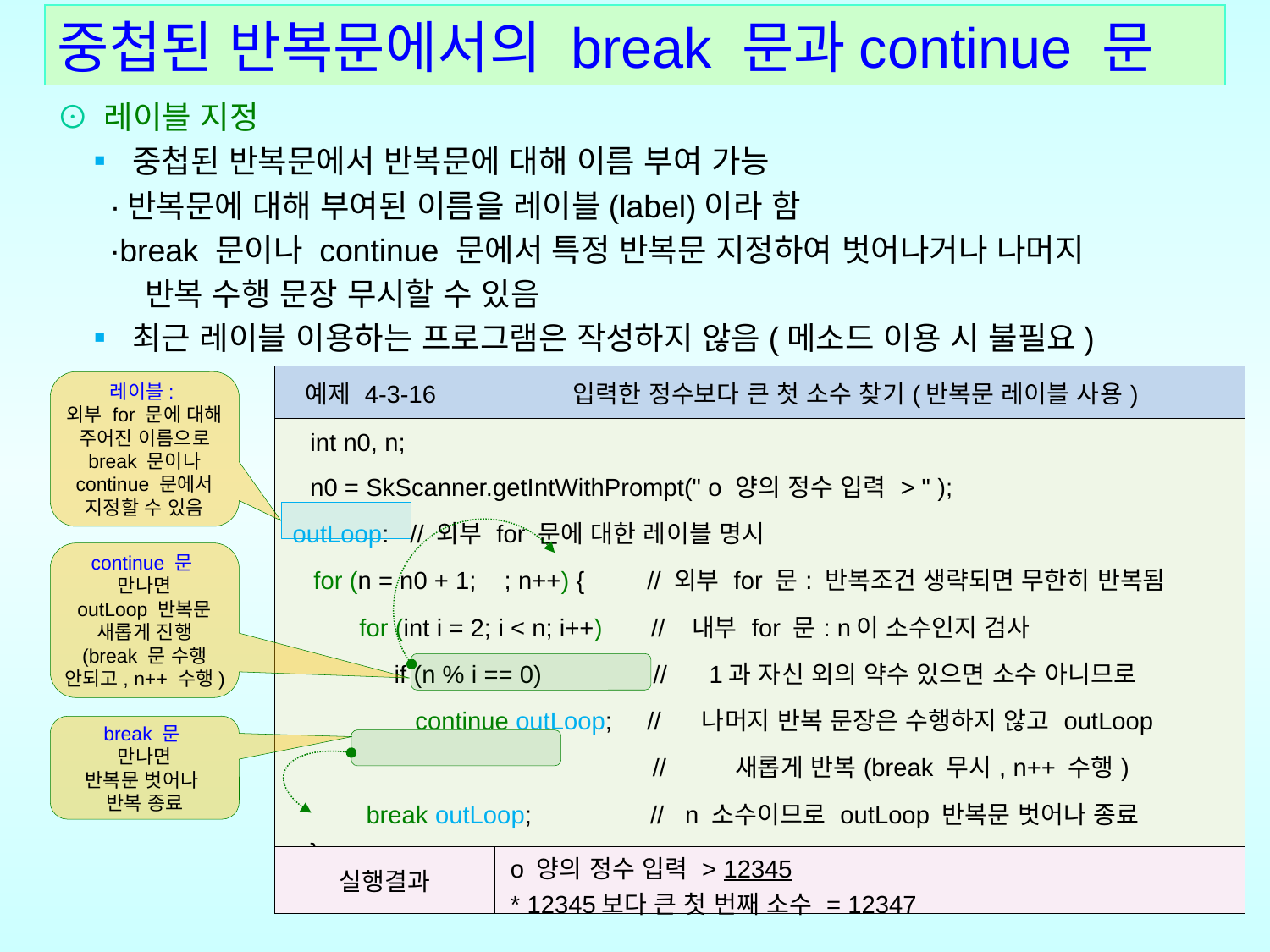

중첩된 반복문에서의 break 문과continue 문
⊙ 레이블 지정
   ▪ 중첩된 반복문에서 반복문에 대해 이름 부여 가능
      ∙반복문에 대해 부여된 이름을 레이블(label)이라 함
      ∙break 문이나 continue 문에서 특정 반복문 지정하여 벗어나거나 나머지
         반복 수행 문장 무시할 수 있음
   ▪ 최근 레이블 이용하는 프로그램은 작성하지 않음(메소드 이용 시 불필요)

| 예제 4-3-16 | 입력한 정수보다 큰 첫 소수 찾기(반복문 레이블 사용) |  |
| --- | --- | --- |
| int n0, n; n0 = SkScanner.getIntWithPrompt(" o 양의 정수 입력 > " ); outLoop: // 외부 for 문에 대한 레이블 명시 for (n = n0 + 1; ; n++) { // 외부 for 문: 반복조건 생략되면 무한히 반복됨 for (int i = 2; i < n; i++) // 내부 for 문: n이 소수인지 검사 if (n % i == 0) // 1과 자신 외의 약수 있으면 소수 아니므로 continue outLoop; // 나머지 반복 문장은 수행하지 않고 outLoop // 새롭게 반복(break 무시, n++ 수행) break outLoop; // n 소수이므로 outLoop 반복문 벗어나 종료 } System.out.println(" \* " + n0 +"보다 큰 첫 번째 소수 = " + n); |  |  |
| 실행결과 |  | o 양의 정수 입력 > 12345 \* 12345보다 큰 첫 번째 소수 = 12347 |
레이블:
외부 for 문에 대해 주어진 이름으로 break 문이나 continue 문에서 지정할 수 있음

continue 문
만나면
outLoop 반복문 새롭게 진행
(break 문 수행 안되고, n++ 수행)

break 문
만나면
반복문 벗어나
반복 종료